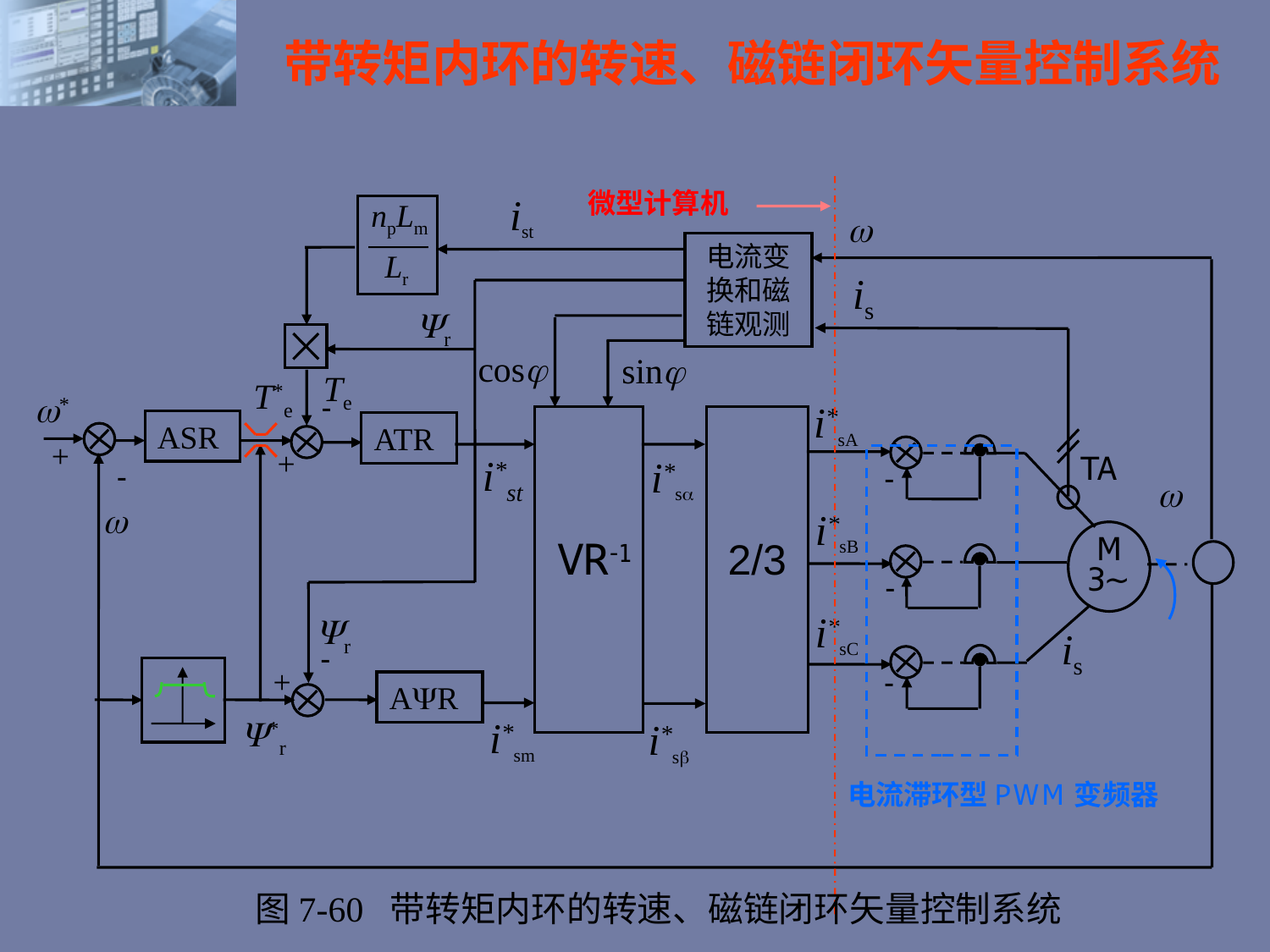

带转矩内环的转速、磁链闭环矢量控制系统

ist
npLm

ω
电流变换和磁链观测
Lr

is

Ψr

cosϕ
sinϕ

Te
T*e

ω*
−
i*sA

VR-1

2/3
ASR
ATR

+

+

TA
i*st

i*sα

−

−

ω

ω
i*sB

M

3~

−

i*sC
Ψr

is
−

+

−

AΨR

Ψ*r
i*sm
i*sβ

微型计算机

电流滞环型PWM变频器
图7-60  带转矩内环的转速、磁链闭环矢量控制系统